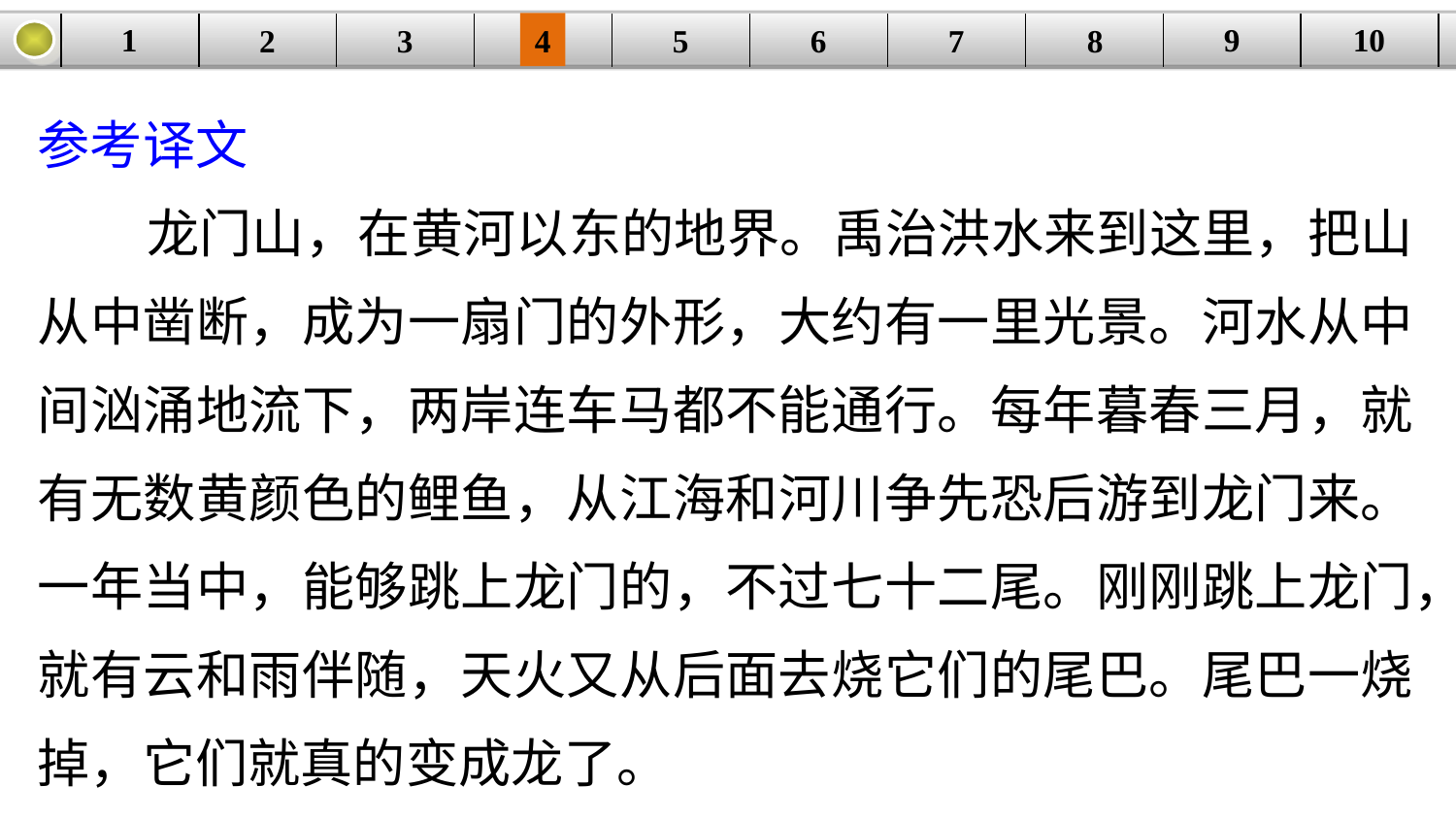

9
10
1
3
4
5
6
8
2
|  |  |  |  |  |  |  |  |  |  |
| --- | --- | --- | --- | --- | --- | --- | --- | --- | --- |
7

参考译文
        龙门山，在黄河以东的地界。禹治洪水来到这里，把山从中凿断，成为一扇门的外形，大约有一里光景。河水从中间汹涌地流下，两岸连车马都不能通行。每年暮春三月，就有无数黄颜色的鲤鱼，从江海和河川争先恐后游到龙门来。一年当中，能够跳上龙门的，不过七十二尾。刚刚跳上龙门，就有云和雨伴随，天火又从后面去烧它们的尾巴。尾巴一烧掉，它们就真的变成龙了。